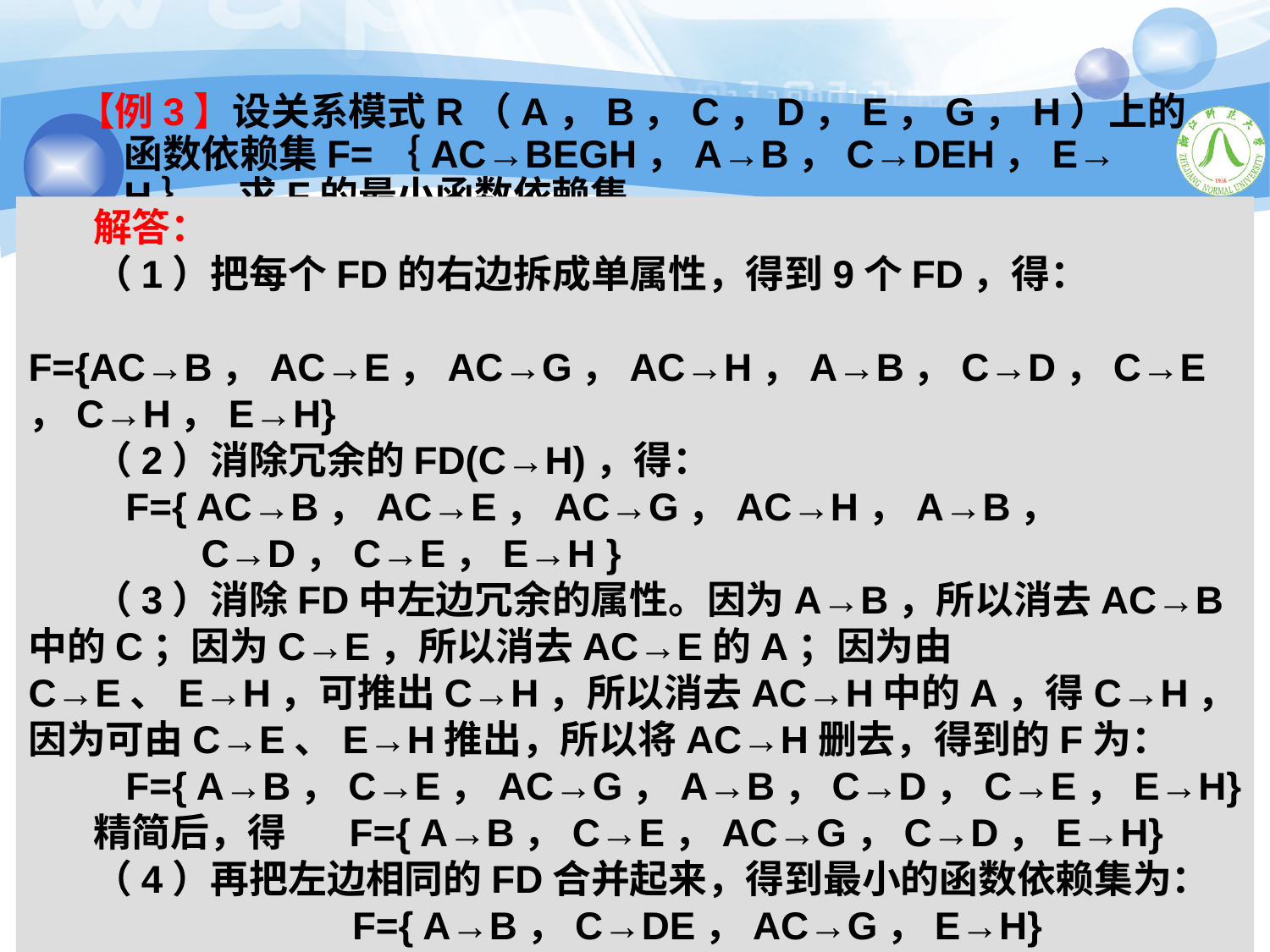

【例3】设关系模式R（A，B，C，D，E，G，H）上的函数依赖集F=｛AC→BEGH，A→B，C→DEH，E→H｝，求F的最小函数依赖集。
解答：
（1）把每个FD的右边拆成单属性，得到9个FD，得：
   F={AC→B，AC→E，AC→G，AC→H，A→B，C→D，C→E，C→H，E→H}
（2）消除冗余的FD(C→H)，得：
   F={ AC→B，AC→E，AC→G，AC→H，A→B，
          C→D，C→E，E→H }
（3）消除FD中左边冗余的属性。因为A→B，所以消去AC→B中的C；因为C→E，所以消去AC→E的A；因为由C→E、E→H，可推出C→H，所以消去AC→H中的A，得C→H，因为可由C→E、E→H推出，所以将AC→H删去，得到的F为：
   F={ A→B，C→E，AC→G，A→B，C→D，C→E，E→H}
精简后，得      F={ A→B，C→E，AC→G，C→D，E→H}
（4）再把左边相同的FD合并起来，得到最小的函数依赖集为：
                        F={ A→B，C→DE，AC→G，E→H}